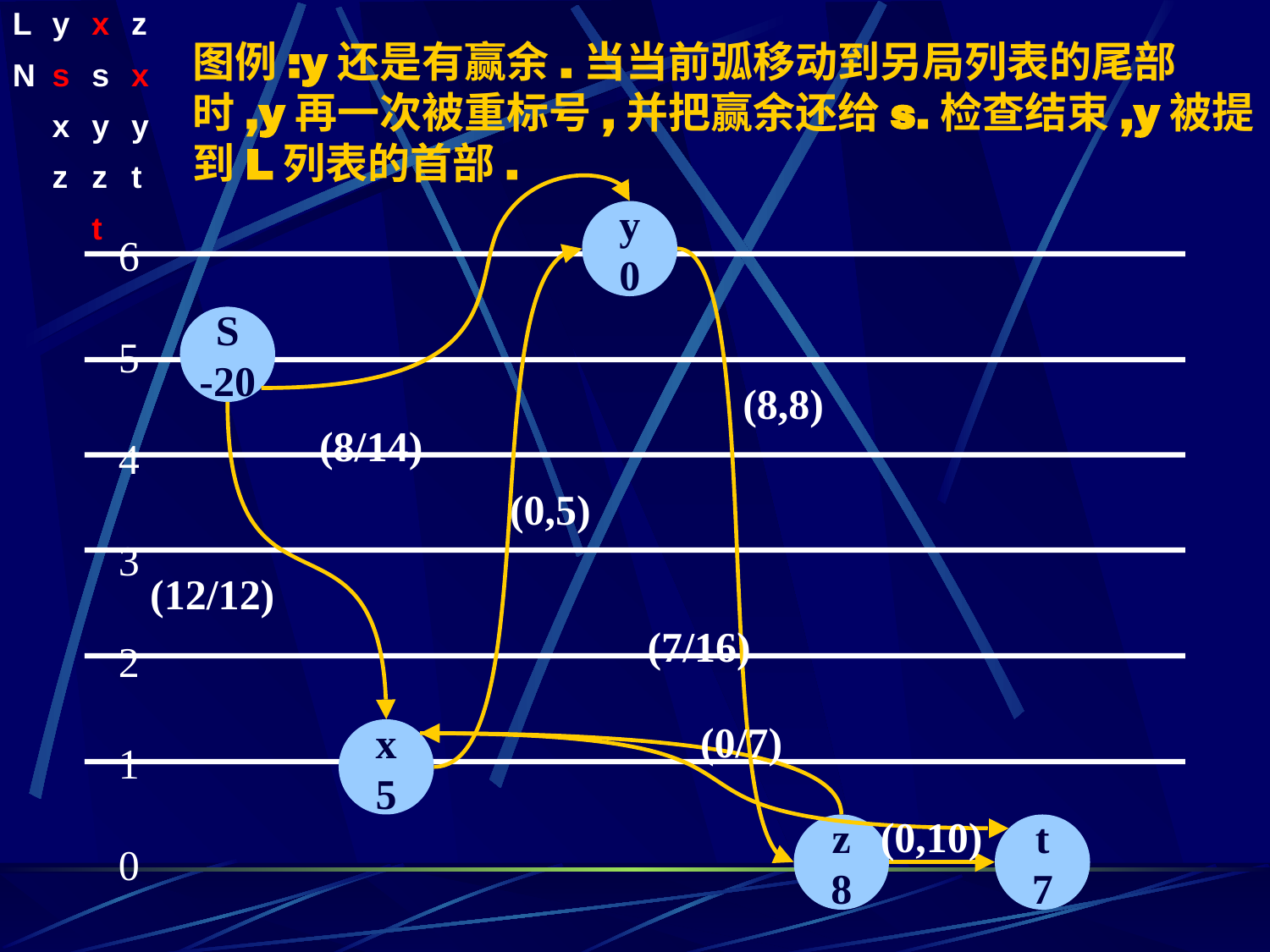

| L | y | x | z |
| --- | --- | --- | --- |
| N | s | s | x |
|  | x | y | y |
|  | z | z | t |
|  |  | t |  |
图例:y还是有赢余.当当前弧移动到另局列表的尾部时,y再一次被重标号,并把赢余还给s.检查结束,y被提到L列表的首部.
y
0
6

5

4

3

2

1

0

S
-20

(8,8)
(8/14)

(0,5)

(12/12)
(7/16)

(0/7)
x
5

(0,10)
z
8
t
7